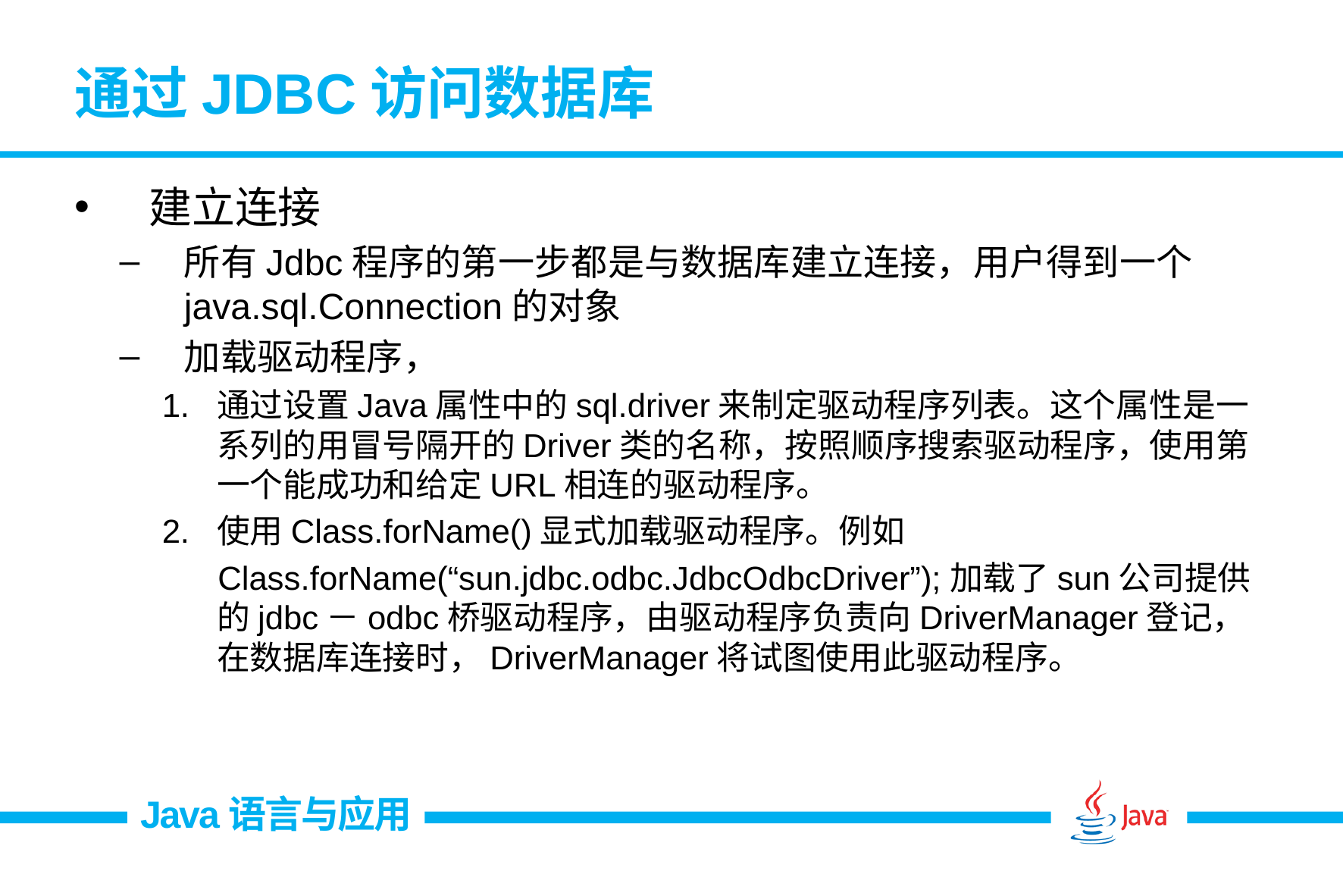

# 通过JDBC访问数据库
建立连接
所有Jdbc程序的第一步都是与数据库建立连接，用户得到一个java.sql.Connection的对象
加载驱动程序，
通过设置Java属性中的sql.driver来制定驱动程序列表。这个属性是一系列的用冒号隔开的Driver类的名称，按照顺序搜索驱动程序，使用第一个能成功和给定URL相连的驱动程序。
使用Class.forName()显式加载驱动程序。例如
      Class.forName(“sun.jdbc.odbc.JdbcOdbcDriver”);加载了sun公司提供的jdbc－odbc桥驱动程序，由驱动程序负责向DriverManager登记，在数据库连接时，DriverManager将试图使用此驱动程序。